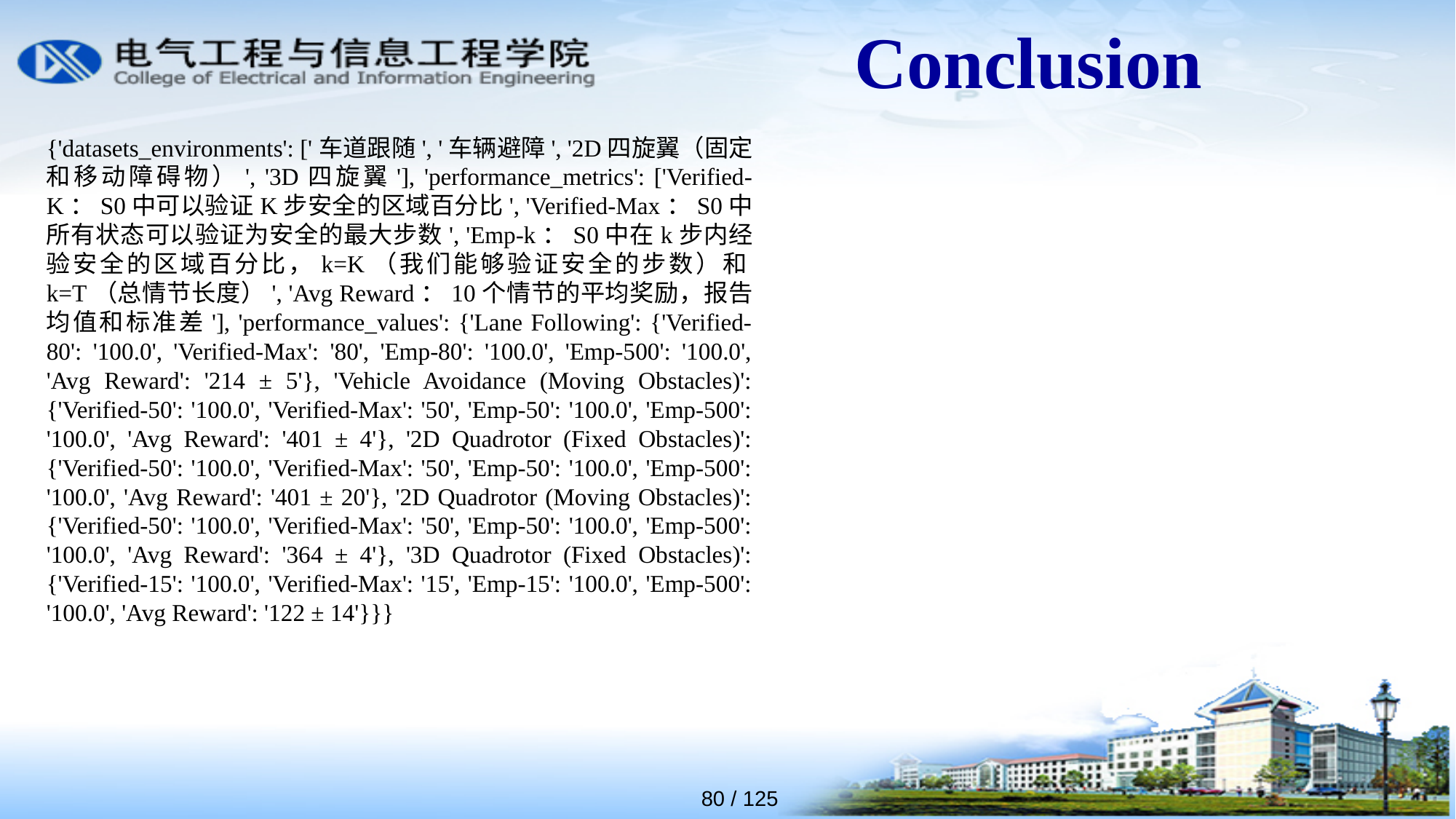

Conclusion
{'datasets_environments': ['车道跟随', '车辆避障', '2D四旋翼（固定和移动障碍物）', '3D四旋翼'], 'performance_metrics': ['Verified-K：S0中可以验证K步安全的区域百分比', 'Verified-Max：S0中所有状态可以验证为安全的最大步数', 'Emp-k：S0中在k步内经验安全的区域百分比，k=K（我们能够验证安全的步数）和k=T（总情节长度）', 'Avg Reward：10个情节的平均奖励，报告均值和标准差'], 'performance_values': {'Lane Following': {'Verified-80': '100.0', 'Verified-Max': '80', 'Emp-80': '100.0', 'Emp-500': '100.0', 'Avg Reward': '214 ± 5'}, 'Vehicle Avoidance (Moving Obstacles)': {'Verified-50': '100.0', 'Verified-Max': '50', 'Emp-50': '100.0', 'Emp-500': '100.0', 'Avg Reward': '401 ± 4'}, '2D Quadrotor (Fixed Obstacles)': {'Verified-50': '100.0', 'Verified-Max': '50', 'Emp-50': '100.0', 'Emp-500': '100.0', 'Avg Reward': '401 ± 20'}, '2D Quadrotor (Moving Obstacles)': {'Verified-50': '100.0', 'Verified-Max': '50', 'Emp-50': '100.0', 'Emp-500': '100.0', 'Avg Reward': '364 ± 4'}, '3D Quadrotor (Fixed Obstacles)': {'Verified-15': '100.0', 'Verified-Max': '15', 'Emp-15': '100.0', 'Emp-500': '100.0', 'Avg Reward': '122 ± 14'}}}
80 / 125